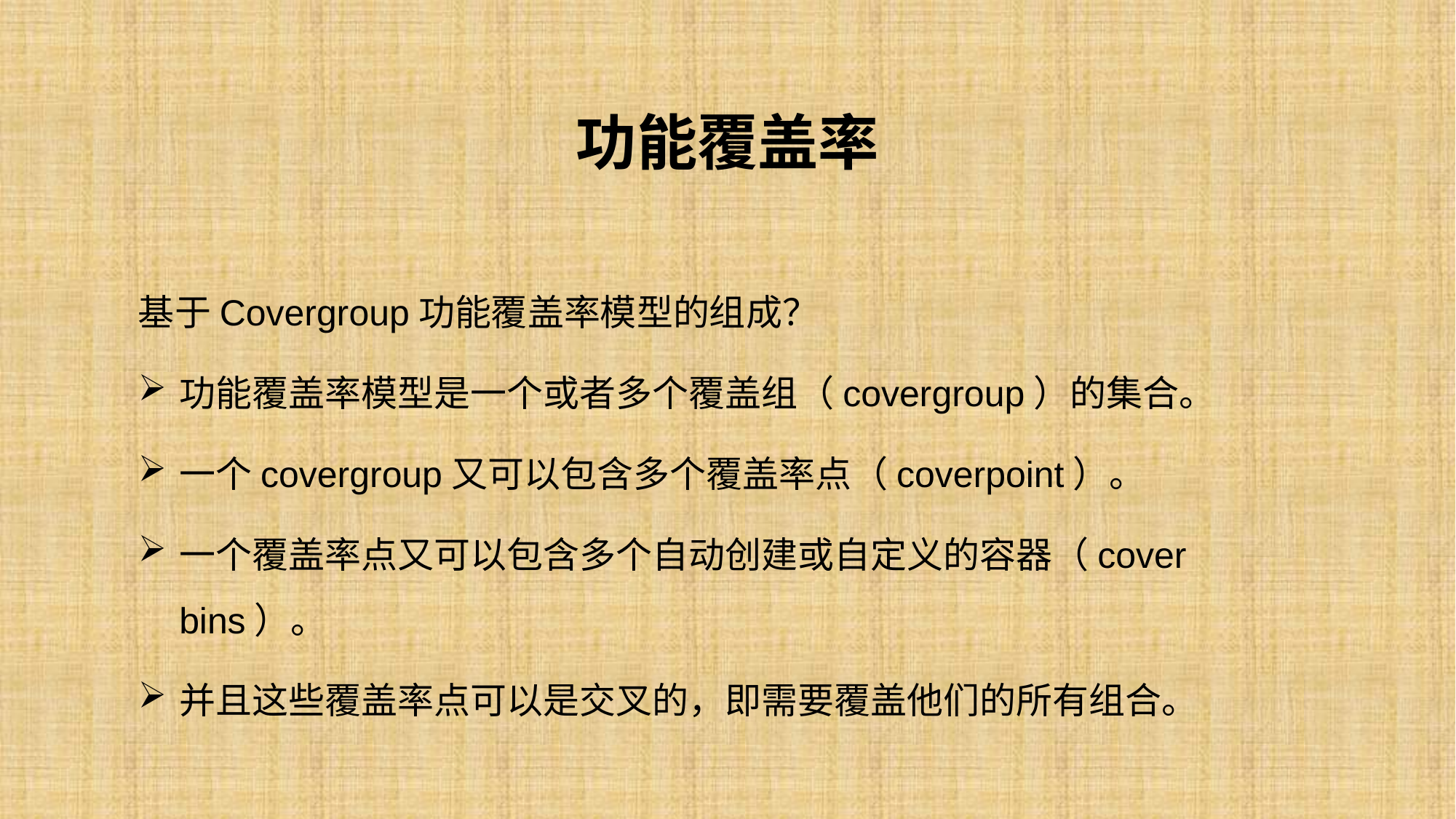

# 功能覆盖率
基于Covergroup功能覆盖率模型的组成？
功能覆盖率模型是一个或者多个覆盖组（covergroup）的集合。
一个covergroup又可以包含多个覆盖率点（coverpoint）。
一个覆盖率点又可以包含多个自动创建或自定义的容器（cover bins）。
并且这些覆盖率点可以是交叉的，即需要覆盖他们的所有组合。